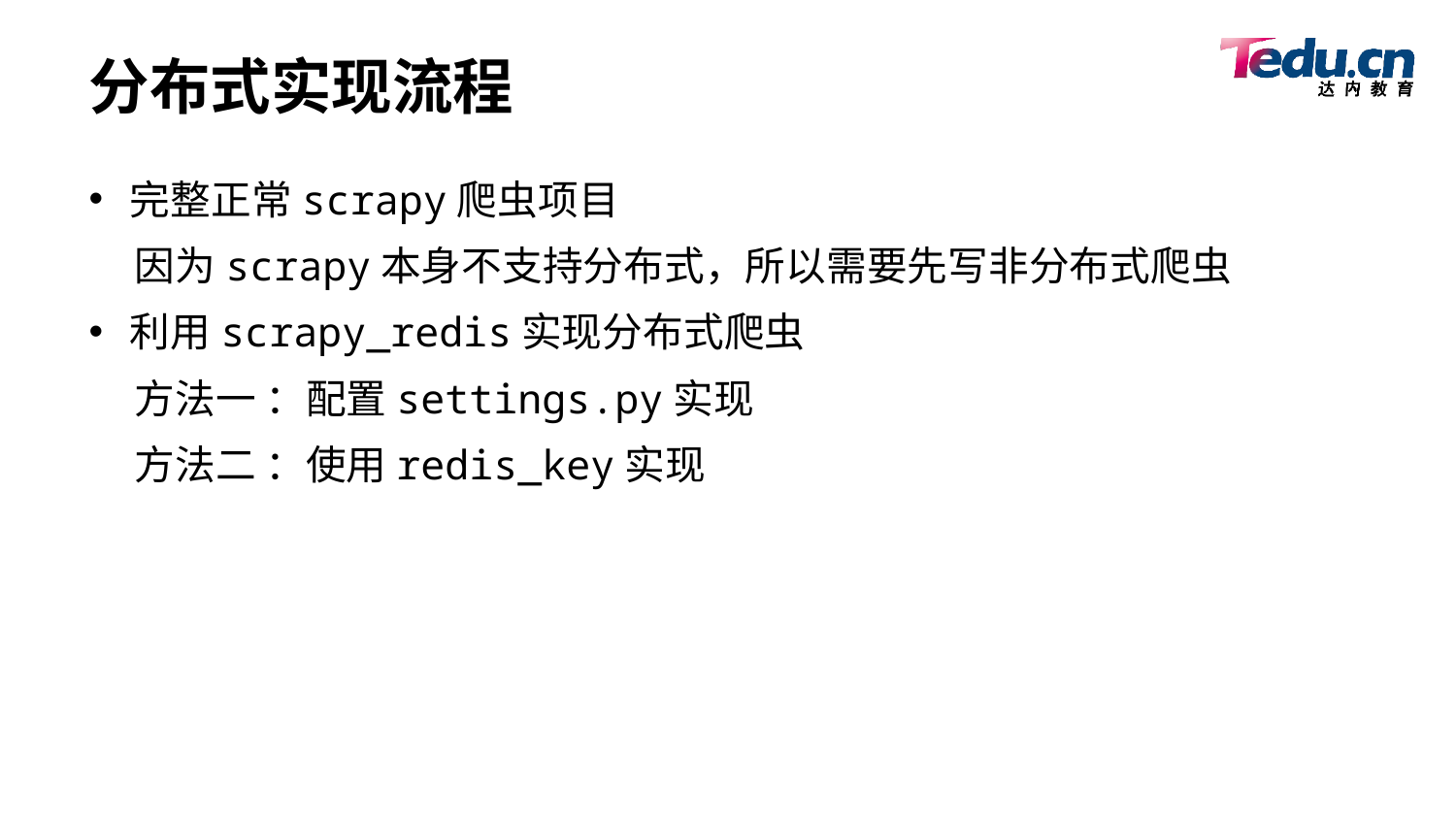

# 分布式实现流程
完整正常scrapy爬虫项目
    因为scrapy本身不支持分布式，所以需要先写非分布式爬虫
利用scrapy_redis实现分布式爬虫
    方法一 ：配置settings.py实现
    方法二 ：使用redis_key实现